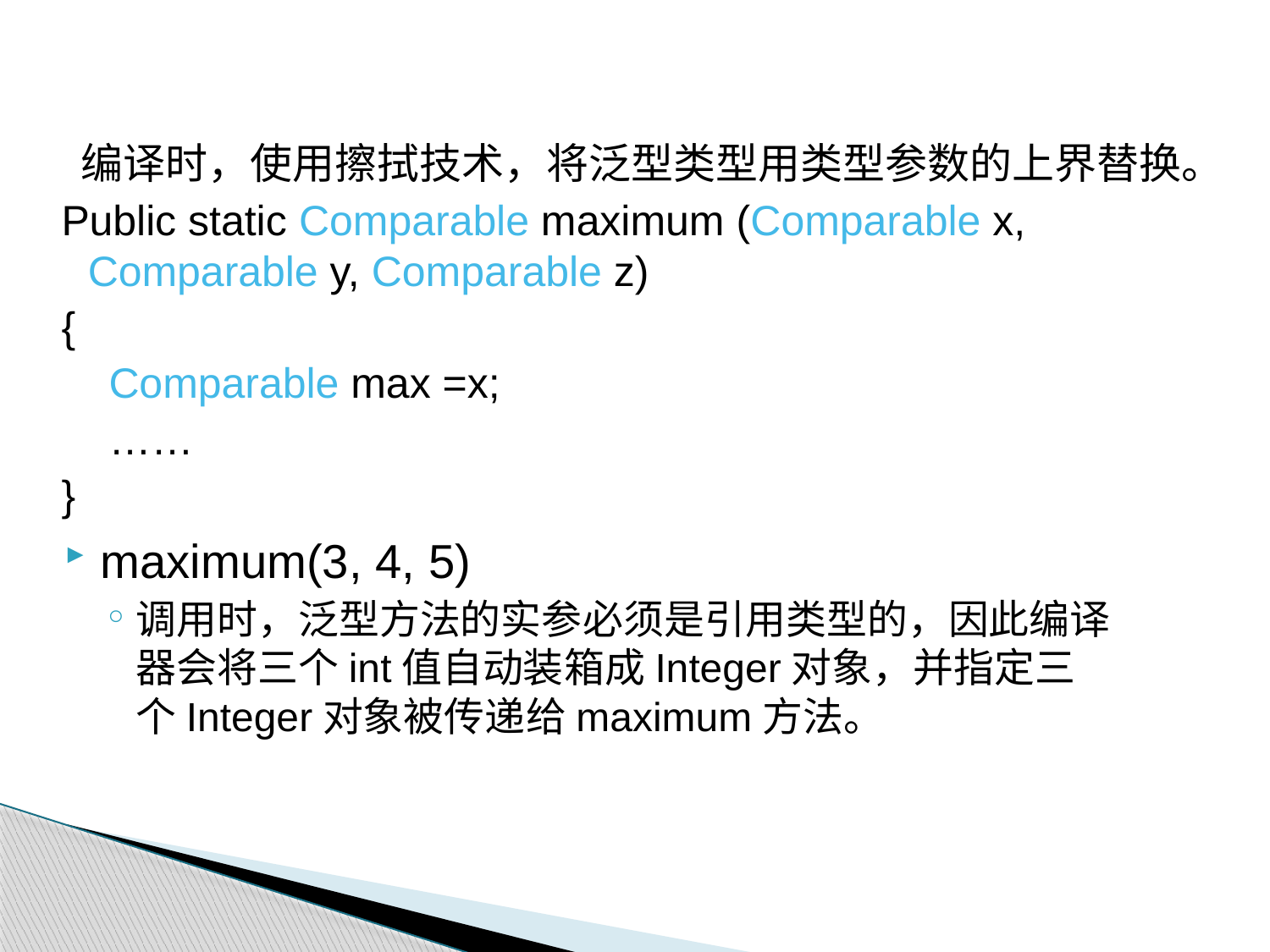

编译时，使用擦拭技术，将泛型类型用类型参数的上界替换。
Public static Comparable maximum (Comparable x, Comparable y, Comparable z)
{
    Comparable max =x;
    ……
}
maximum(3, 4, 5)
调用时，泛型方法的实参必须是引用类型的，因此编译器会将三个int值自动装箱成Integer对象，并指定三个Integer对象被传递给maximum方法。